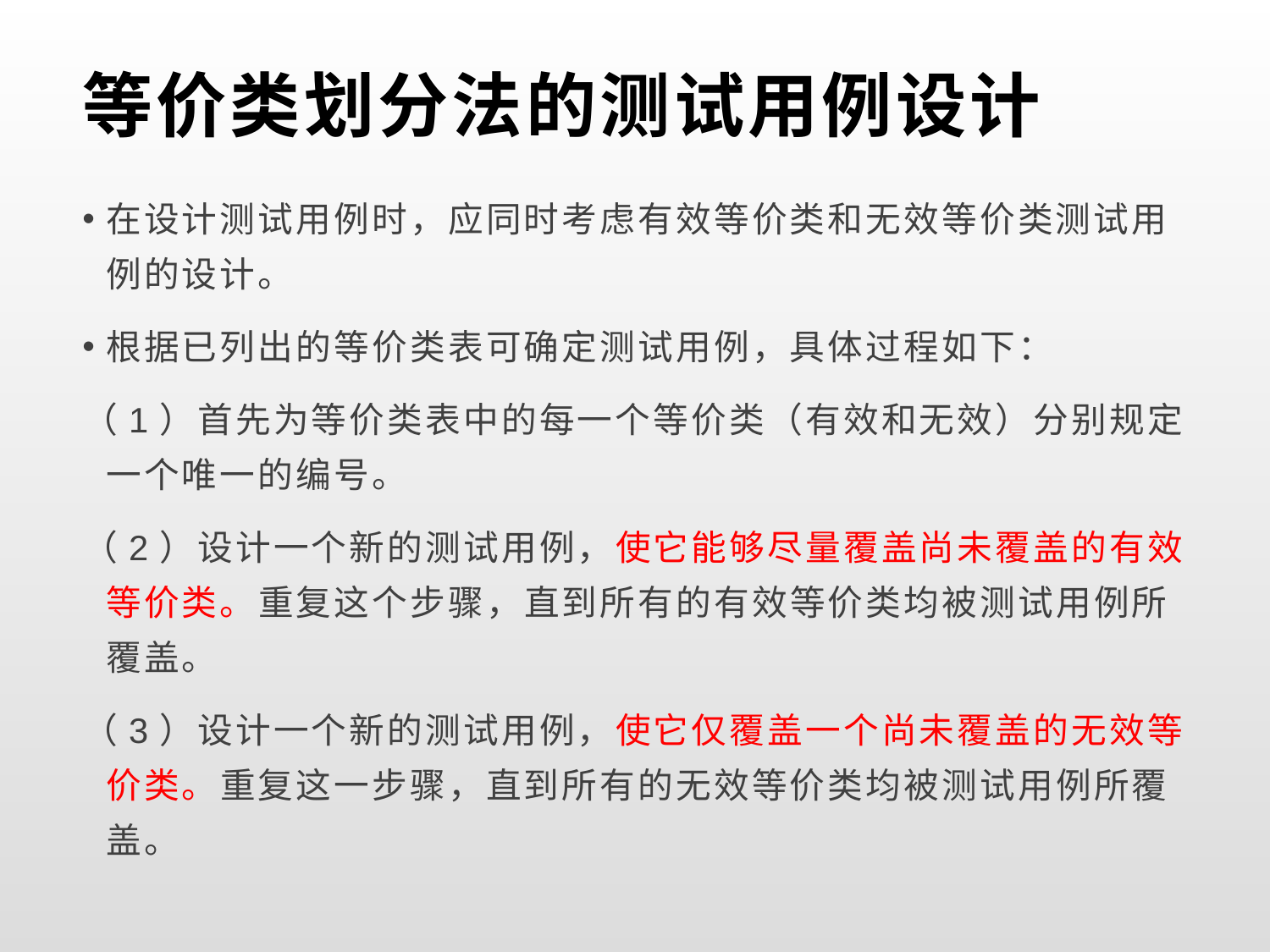

# 等价类划分法的测试用例设计
在设计测试用例时，应同时考虑有效等价类和无效等价类测试用例的设计。
根据已列出的等价类表可确定测试用例，具体过程如下：
（1）首先为等价类表中的每一个等价类（有效和无效）分别规定一个唯一的编号。
（2）设计一个新的测试用例，使它能够尽量覆盖尚未覆盖的有效等价类。重复这个步骤，直到所有的有效等价类均被测试用例所覆盖。
（3）设计一个新的测试用例，使它仅覆盖一个尚未覆盖的无效等价类。重复这一步骤，直到所有的无效等价类均被测试用例所覆盖。